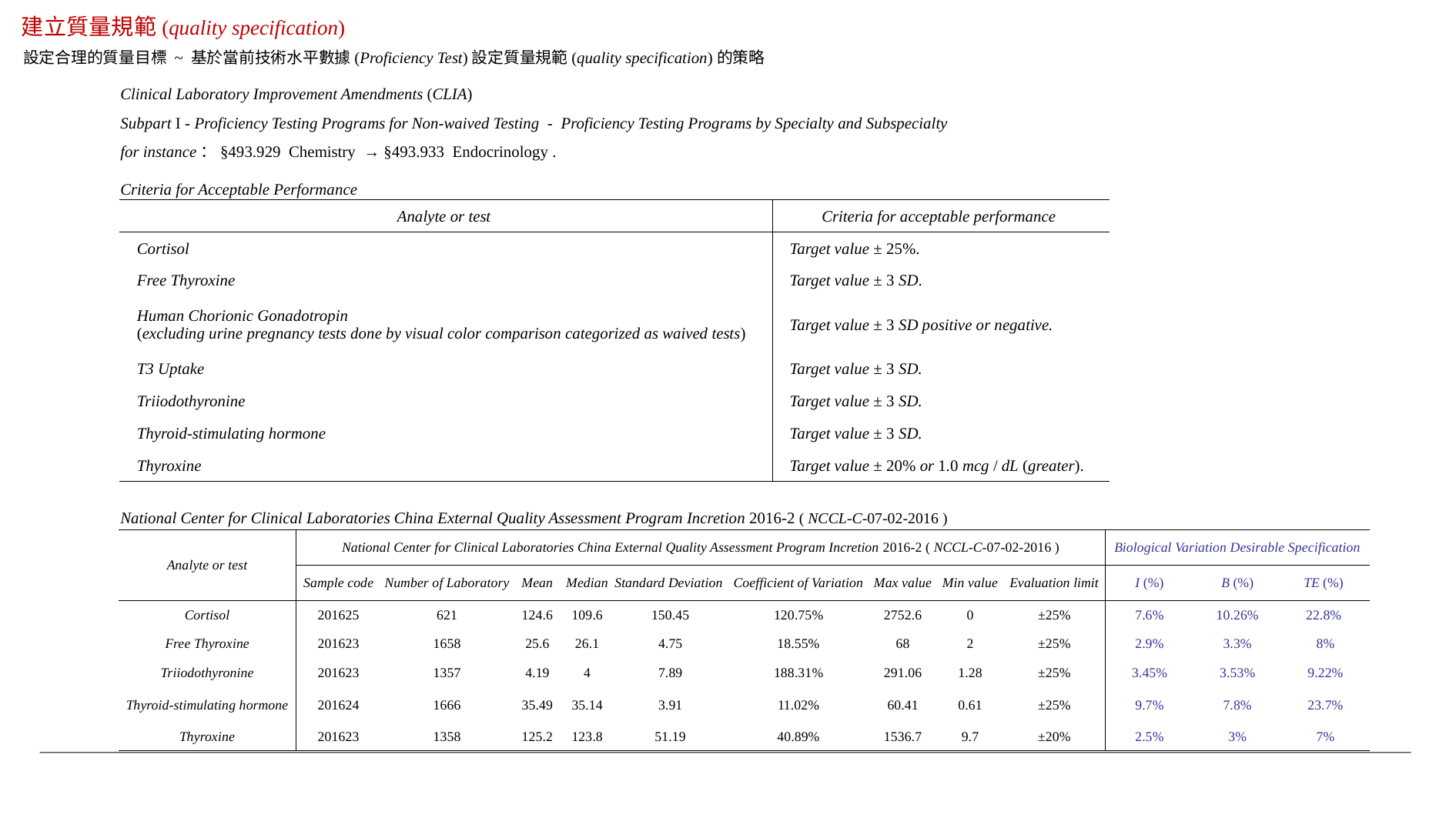

建立質量規範(quality specification)
設定合理的質量目標 ~ 基於當前技術水平數據(Proficiency Test)設定質量規範(quality specification)的策略
Clinical Laboratory Improvement Amendments (CLIA)
Subpart I - Proficiency Testing Programs for Non-waived Testing  -  Proficiency Testing Programs by Specialty and Subspecialty
for instance：§493.929  Chemistry  → §493.933  Endocrinology .
Criteria for Acceptable Performance
| Analyte or test | Criteria for acceptable performance |
| --- | --- |
| Cortisol | Target value ± 25%. |
| Free Thyroxine | Target value ± 3 SD. |
| Human Chorionic Gonadotropin (excluding urine pregnancy tests done by visual color comparison categorized as waived tests) | Target value ± 3 SD positive or negative. |
| T3 Uptake | Target value ± 3 SD. |
| Triiodothyronine | Target value ± 3 SD. |
| Thyroid-stimulating hormone | Target value ± 3 SD. |
| Thyroxine | Target value ± 20% or 1.0 mcg / dL (greater). |
National Center for Clinical Laboratories China External Quality Assessment Program Incretion 2016-2 ( NCCL-C-07-02-2016 )
| Analyte or test | National Center for Clinical Laboratories China External Quality Assessment Program Incretion 2016-2 ( NCCL-C-07-02-2016 ) |  |  |  |  |  |  |  |  | Biological Variation Desirable Specification |  |  |
| --- | --- | --- | --- | --- | --- | --- | --- | --- | --- | --- | --- | --- |
|  | Sample code | Number of Laboratory | Mean | Median | Standard Deviation | Coefficient of Variation | Max value | Min value | Evaluation limit | I (%) | B (%) | TE (%) |
| Cortisol | 201625 | 621 | 124.6 | 109.6 | 150.45 | 120.75% | 2752.6 | 0 | ±25% | 7.6% | 10.26% | 22.8% |
| Free Thyroxine | 201623 | 1658 | 25.6 | 26.1 | 4.75 | 18.55% | 68 | 2 | ±25% | 2.9% | 3.3% | 8% |
| Triiodothyronine | 201623 | 1357 | 4.19 | 4 | 7.89 | 188.31% | 291.06 | 1.28 | ±25% | 3.45% | 3.53% | 9.22% |
| Thyroid-stimulating hormone | 201624 | 1666 | 35.49 | 35.14 | 3.91 | 11.02% | 60.41 | 0.61 | ±25% | 9.7% | 7.8% | 23.7% |
| Thyroxine | 201623 | 1358 | 125.2 | 123.8 | 51.19 | 40.89% | 1536.7 | 9.7 | ±20% | 2.5% | 3% | 7% |